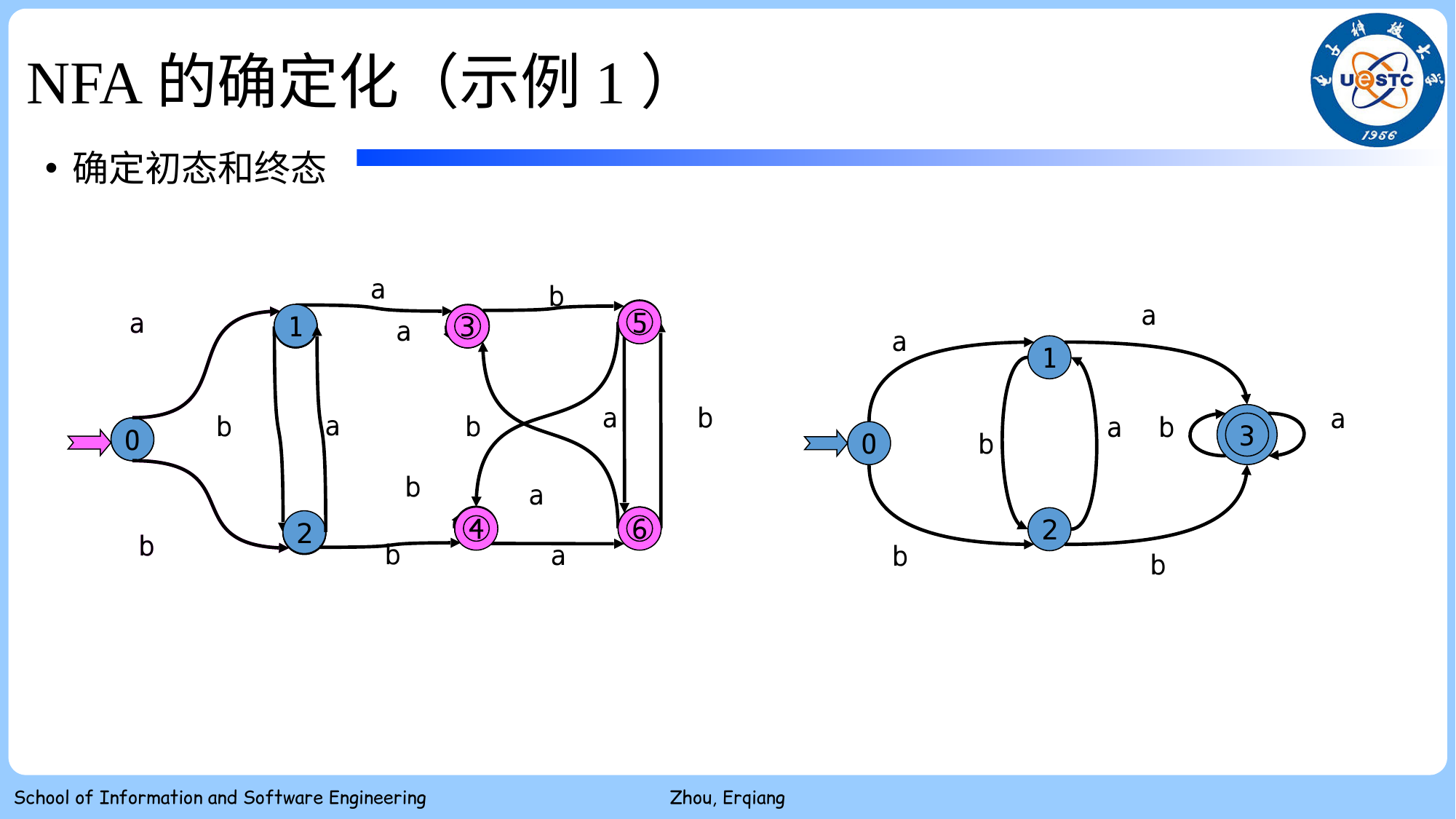

# NFA的确定化（示例1）
确定初态和终态
a
1
3
b
2
b
5
3
a
a
1
0
2
b
a
1
0
2
b
5
3
b
a
6
5
a
b
4
6
1
a
4
2
b
b
4
6
a
a
a
1
a
a
b

3
0
b

2
b
b

5

3

4

6
School of Information and Software Engineering
Zhou, Erqiang
18